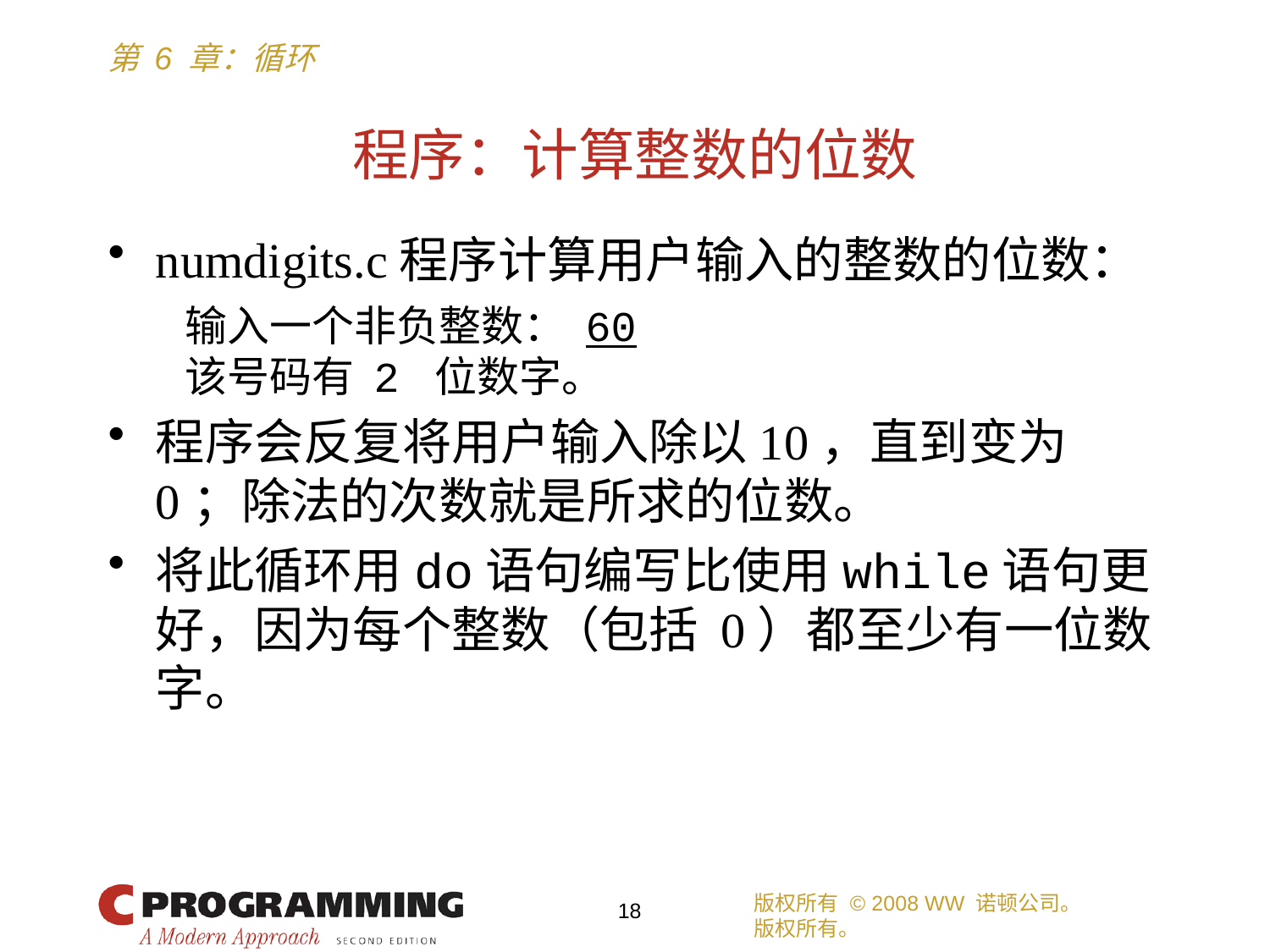

# 程序：计算整数的位数
numdigits.c程序计算用户输入的整数的位数：
       输入一个非负整数： 60
       该号码有 2 位数字。
程序会反复将用户输入除以10，直到变为0；除法的次数就是所求的位数。
将此循环用do语句编写比使用while语句更好，因为每个整数（包括 0）都至少有一位数字。

版权所有 © 2008 WW 诺顿公司。
版权所有。
18